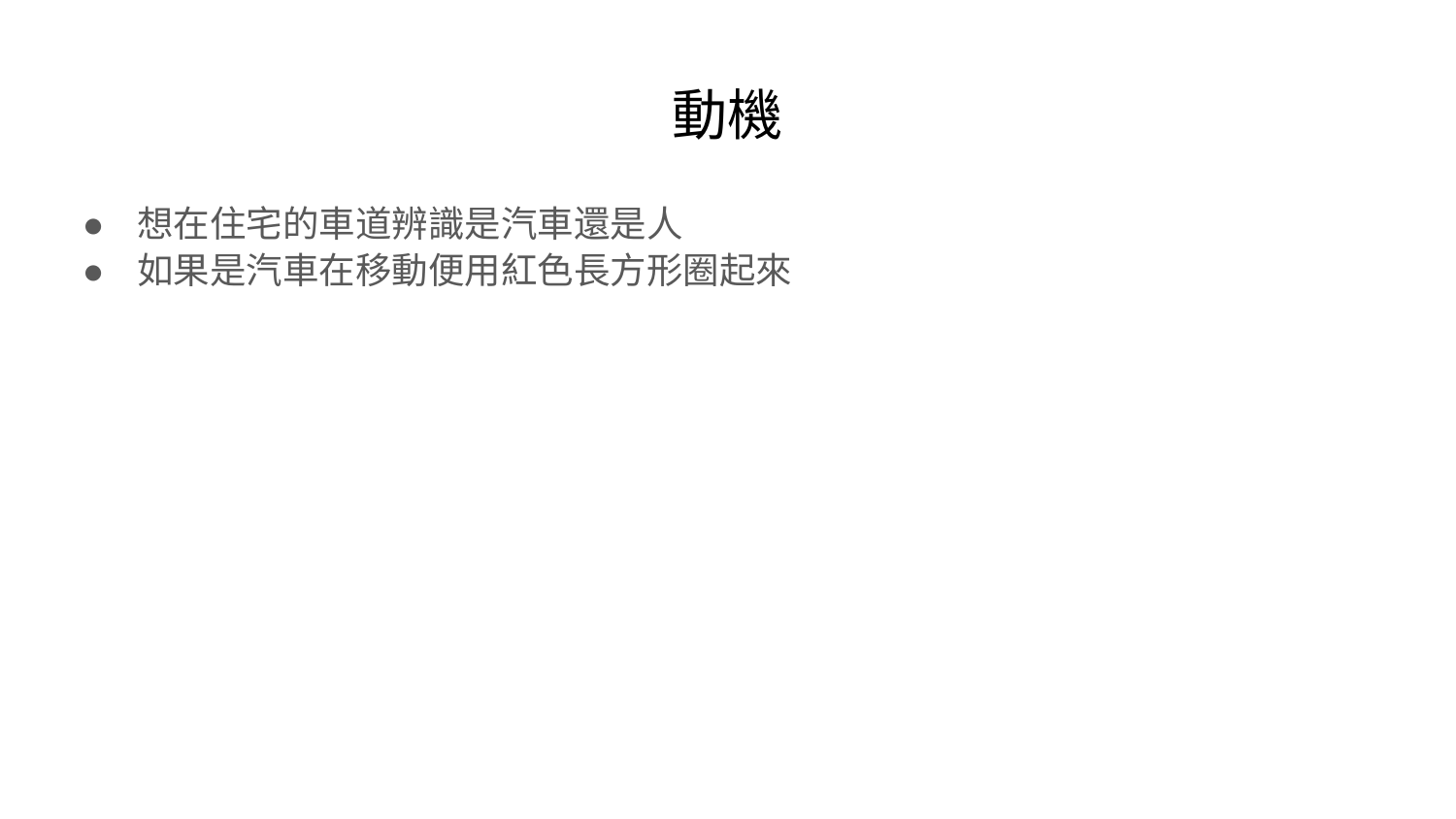

# 動機
想在住宅的車道辨識是汽車還是人
如果是汽車在移動便用紅色長方形圈起來